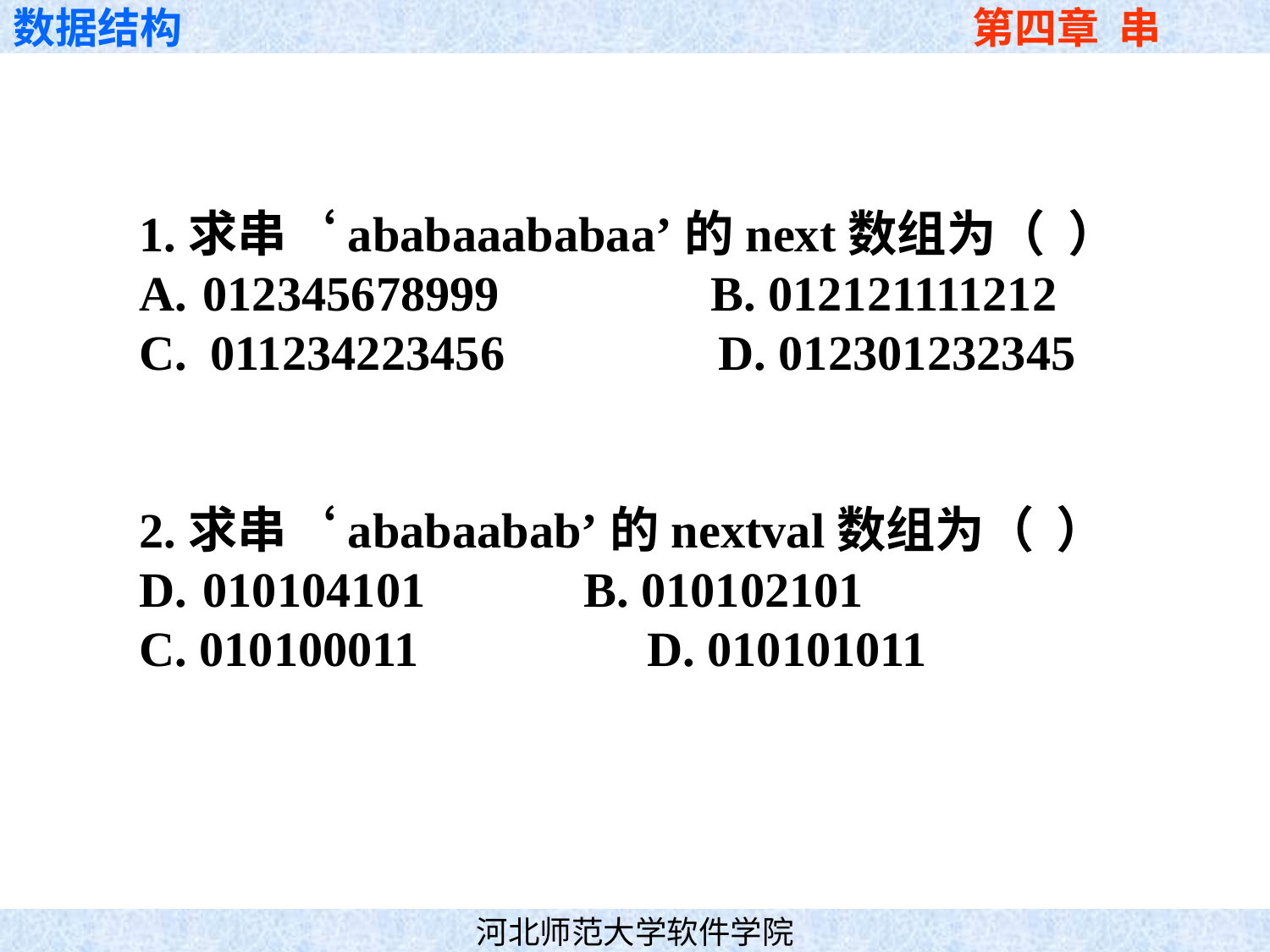

1.求串‘ababaaababaa’的next数组为（  ）
012345678999		B. 012121111212
011234223456 		D. 012301232345

2.求串‘ababaabab’的nextval数组为（  ）
010104101		B. 010102101
C. 010100011		D. 010101011